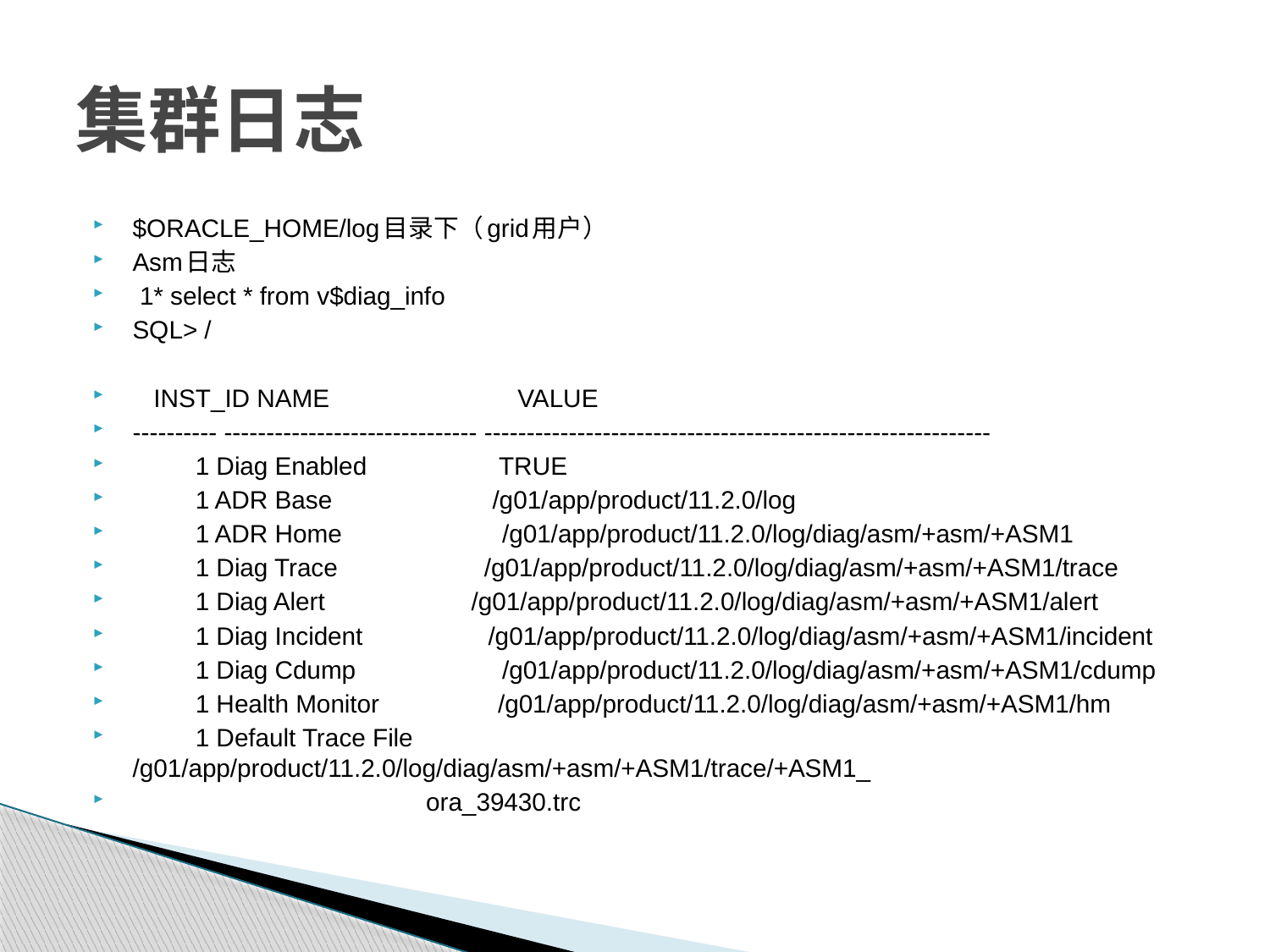

# 集群日志
$ORACLE_HOME/log目录下（grid用户）
Asm日志
 1* select * from v$diag_info
SQL> /

   INST_ID NAME                           VALUE
---------- ------------------------------ ------------------------------------------------------------
         1 Diag Enabled                   TRUE
         1 ADR Base                       /g01/app/product/11.2.0/log
         1 ADR Home                       /g01/app/product/11.2.0/log/diag/asm/+asm/+ASM1
         1 Diag Trace                     /g01/app/product/11.2.0/log/diag/asm/+asm/+ASM1/trace
         1 Diag Alert                     /g01/app/product/11.2.0/log/diag/asm/+asm/+ASM1/alert
         1 Diag Incident                  /g01/app/product/11.2.0/log/diag/asm/+asm/+ASM1/incident
         1 Diag Cdump                     /g01/app/product/11.2.0/log/diag/asm/+asm/+ASM1/cdump
         1 Health Monitor                 /g01/app/product/11.2.0/log/diag/asm/+asm/+ASM1/hm
         1 Default Trace File             /g01/app/product/11.2.0/log/diag/asm/+asm/+ASM1/trace/+ASM1_
                                          ora_39430.trc